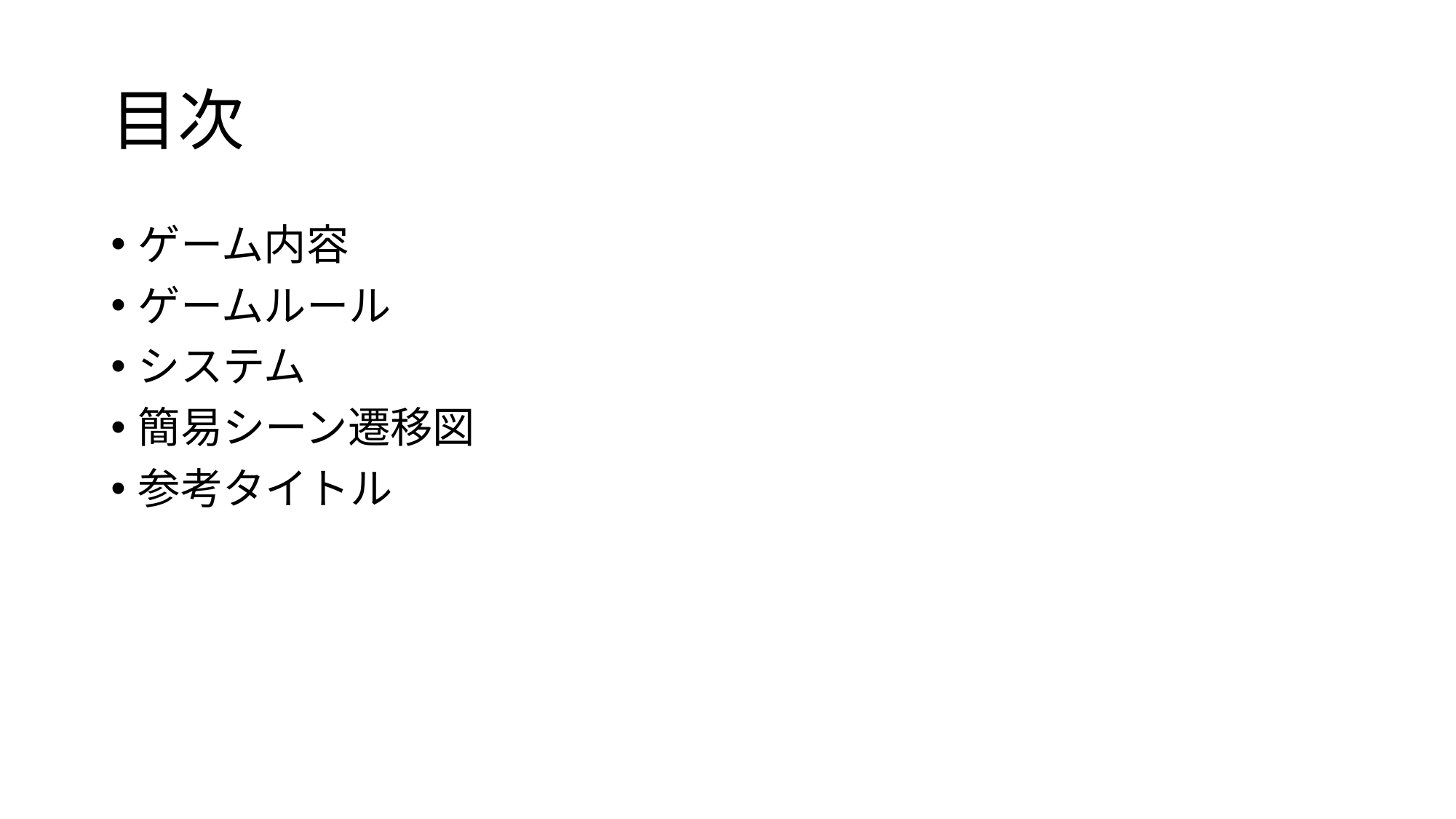

# 目次
ゲーム内容
ゲームルール
システム
簡易シーン遷移図
参考タイトル